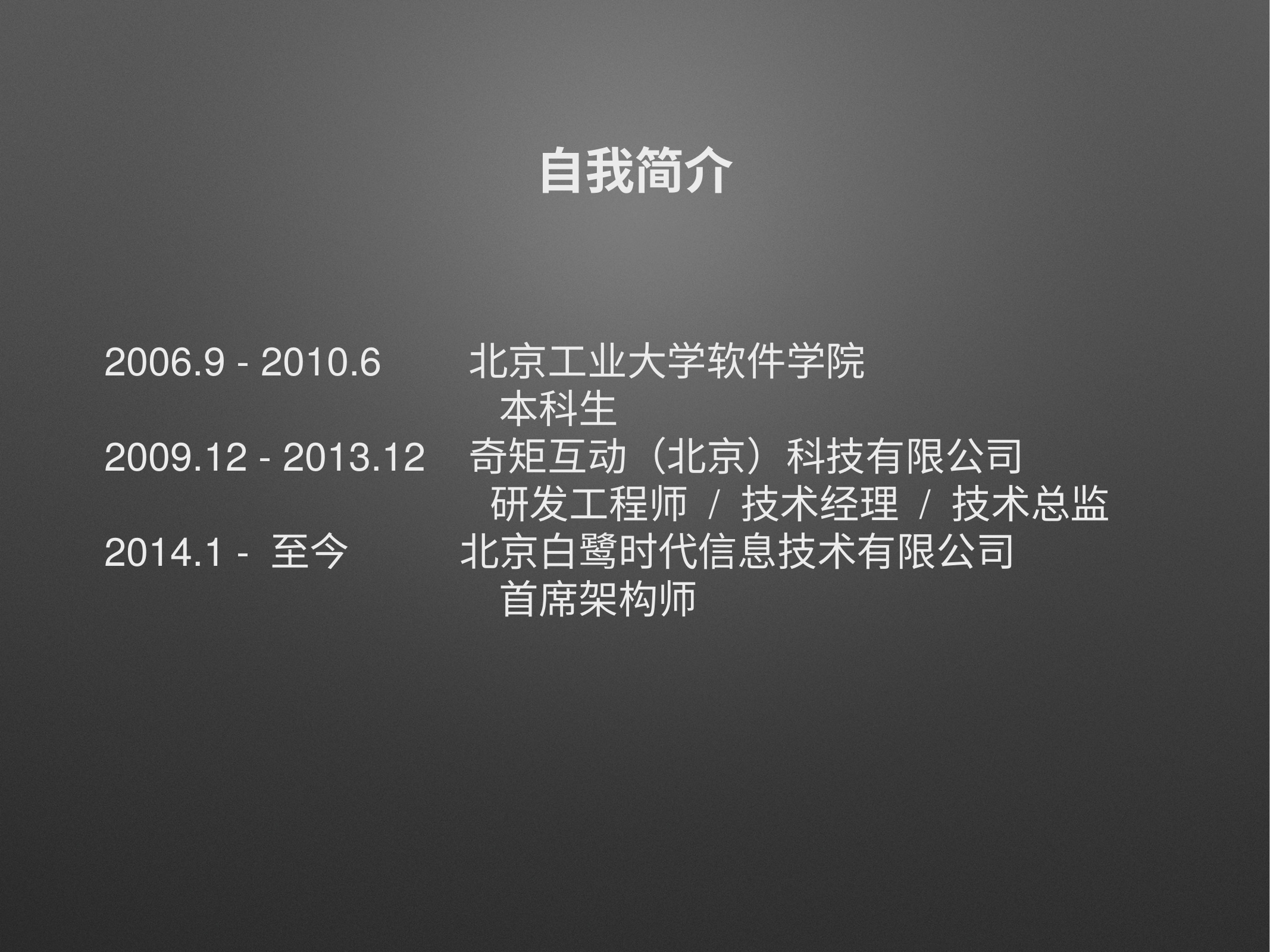

自我简介
2006.9 - 2010.6       北京工业大学软件学院
                                   本科生
2009.12 - 2013.12   奇矩互动（北京）科技有限公司
                                   研发工程师 / 技术经理 / 技术总监
2014.1 - 至今          北京白鹭时代信息技术有限公司
                                   首席架构师